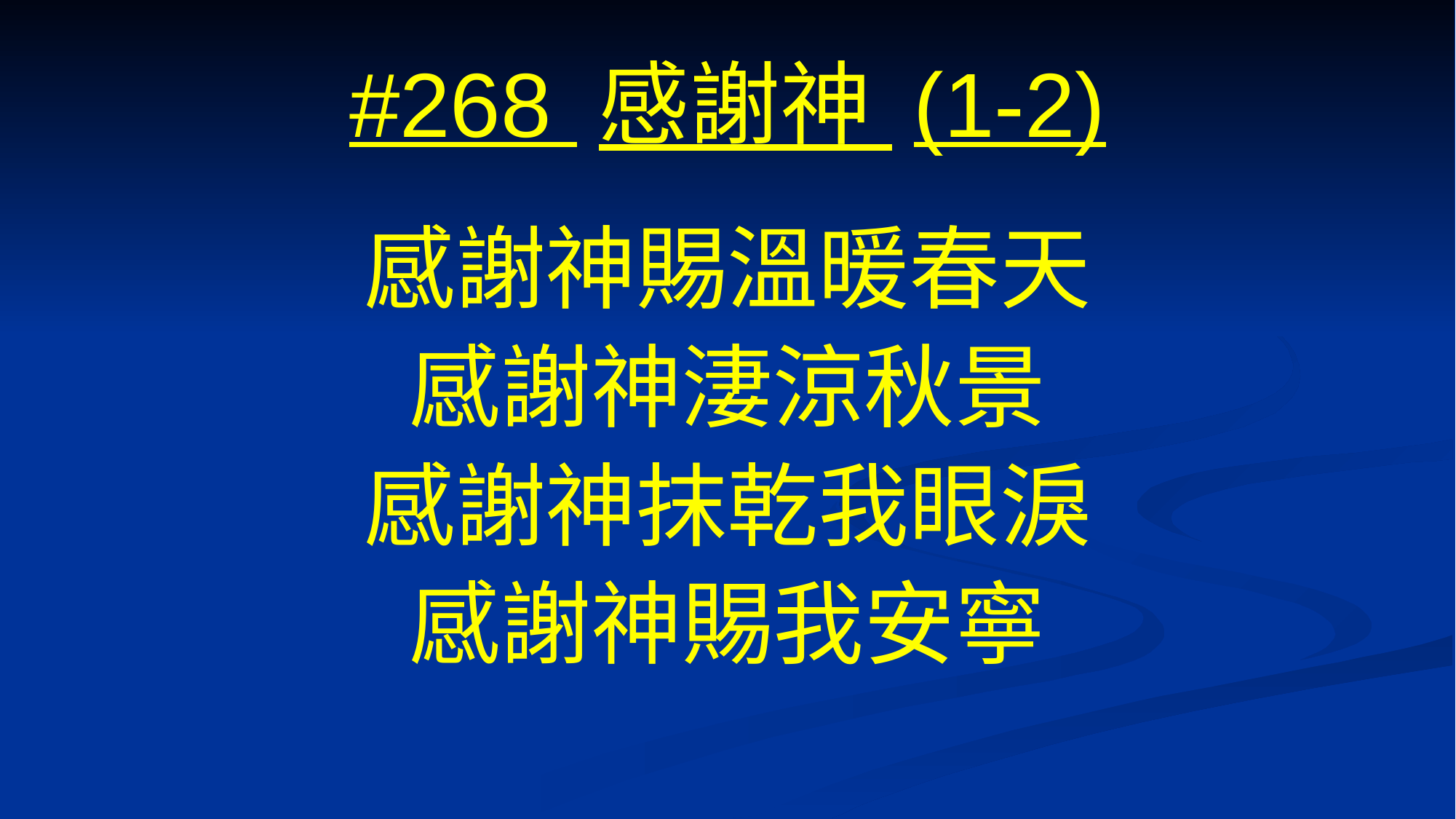

# #268 感謝神 (1-2)
感謝神賜溫暖春天
感謝神淒涼秋景
感謝神抹乾我眼淚
感謝神賜我安寧